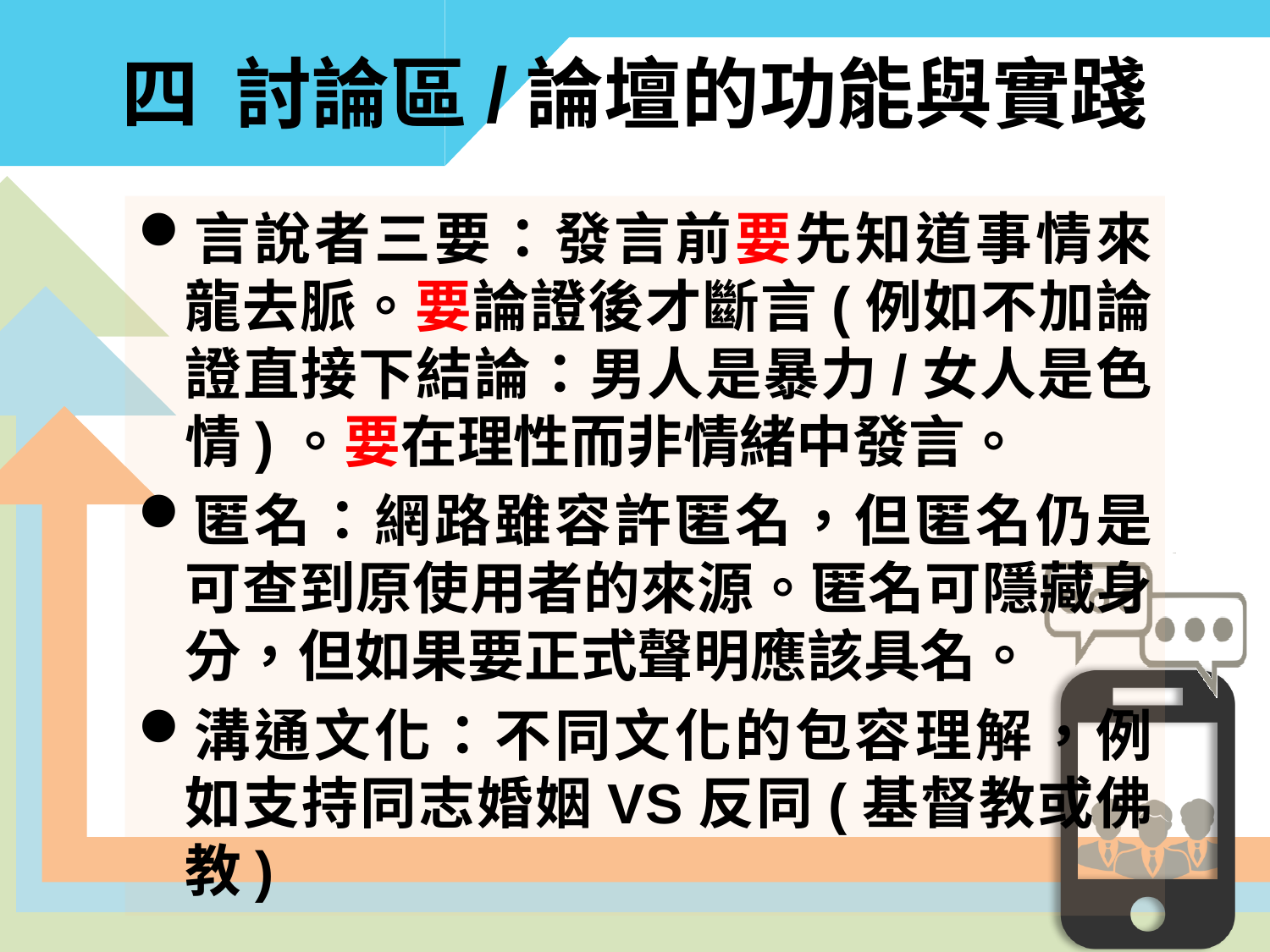

# 四  討論區/論壇的功能與實踐
言說者三要：發言前要先知道事情來龍去脈。要論證後才斷言(例如不加論證直接下結論：男人是暴力/女人是色情)。要在理性而非情緒中發言。
匿名：網路雖容許匿名，但匿名仍是可查到原使用者的來源。匿名可隱藏身分，但如果要正式聲明應該具名。
溝通文化：不同文化的包容理解，例如支持同志婚姻VS反同(基督教或佛教)